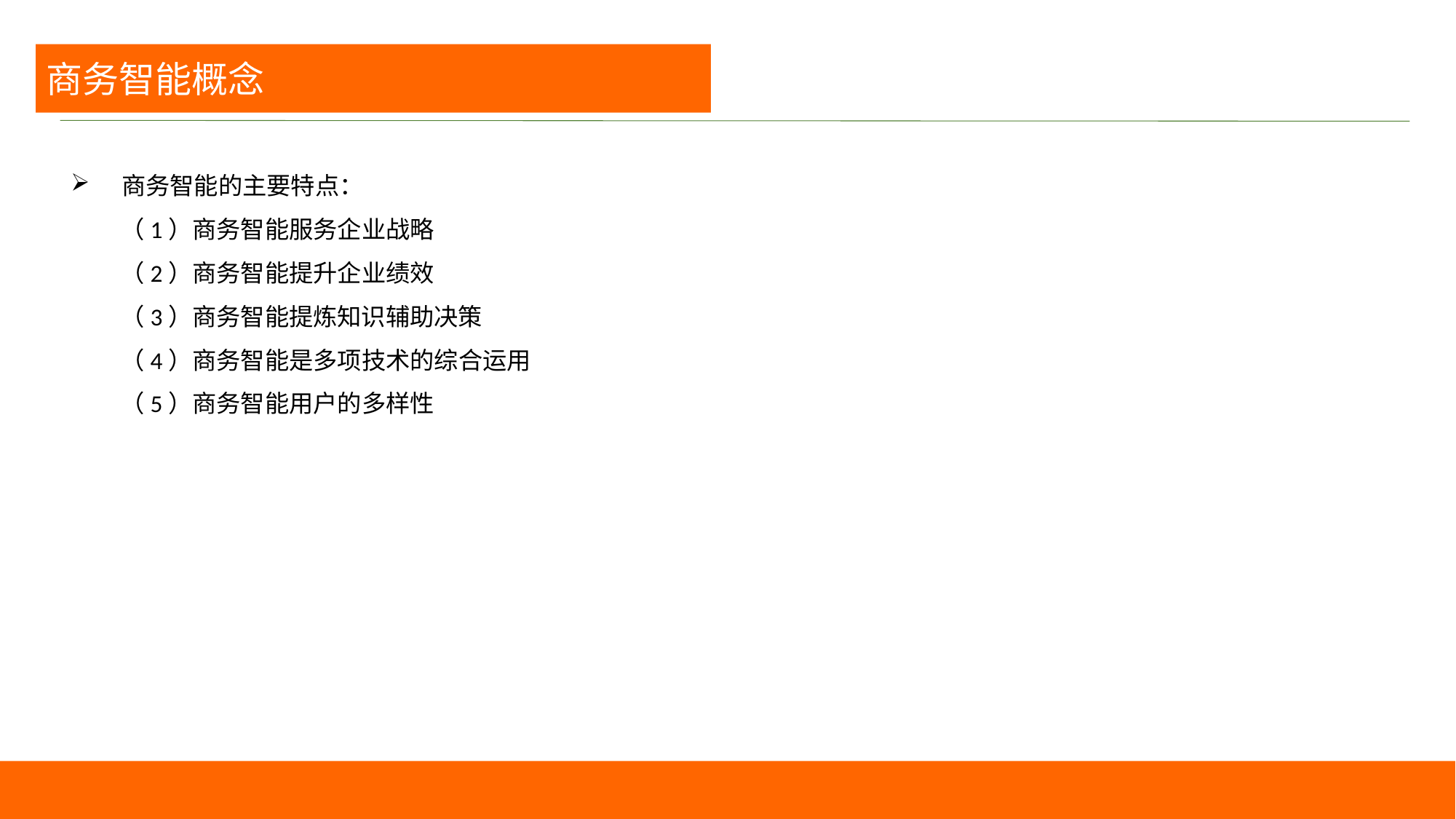

商务智能概念
  商务智能的主要特点：
        （1）商务智能服务企业战略
        （2）商务智能提升企业绩效
        （3）商务智能提炼知识辅助决策
        （4）商务智能是多项技术的综合运用
        （5）商务智能用户的多样性
7